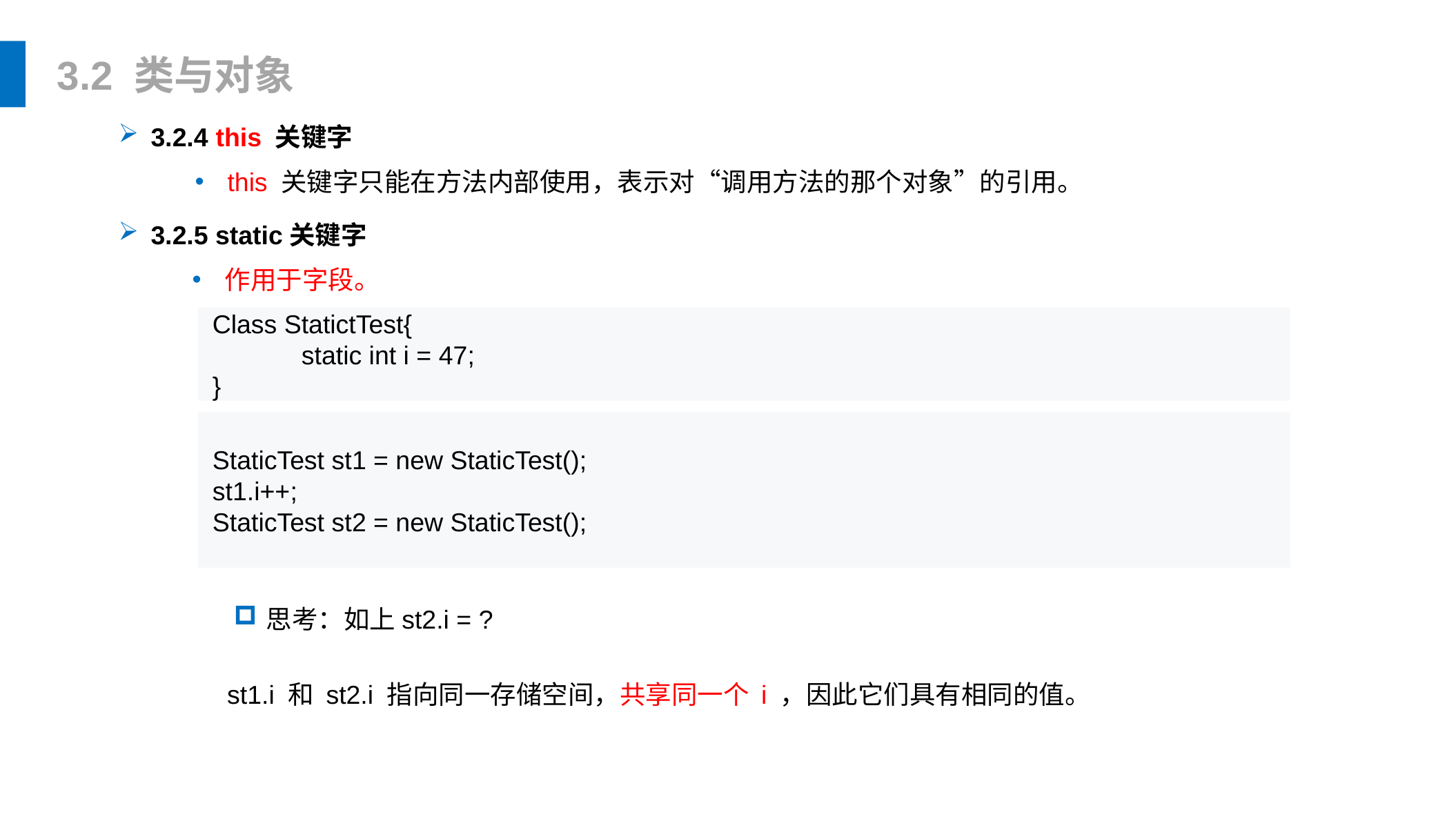

3.2 类与对象
3.2.4 this 关键字
this 关键字只能在方法内部使用，表示对“调用方法的那个对象”的引用。
3.2.5 static关键字
作用于字段。
  Class StatictTest{
	static int i = 47;
  }

  StaticTest st1 = new StaticTest();
  st1.i++;
  StaticTest st2 = new StaticTest();

思考：如上st2.i = ?
st1.i 和 st2.i 指向同一存储空间，共享同一个 i ，因此它们具有相同的值。